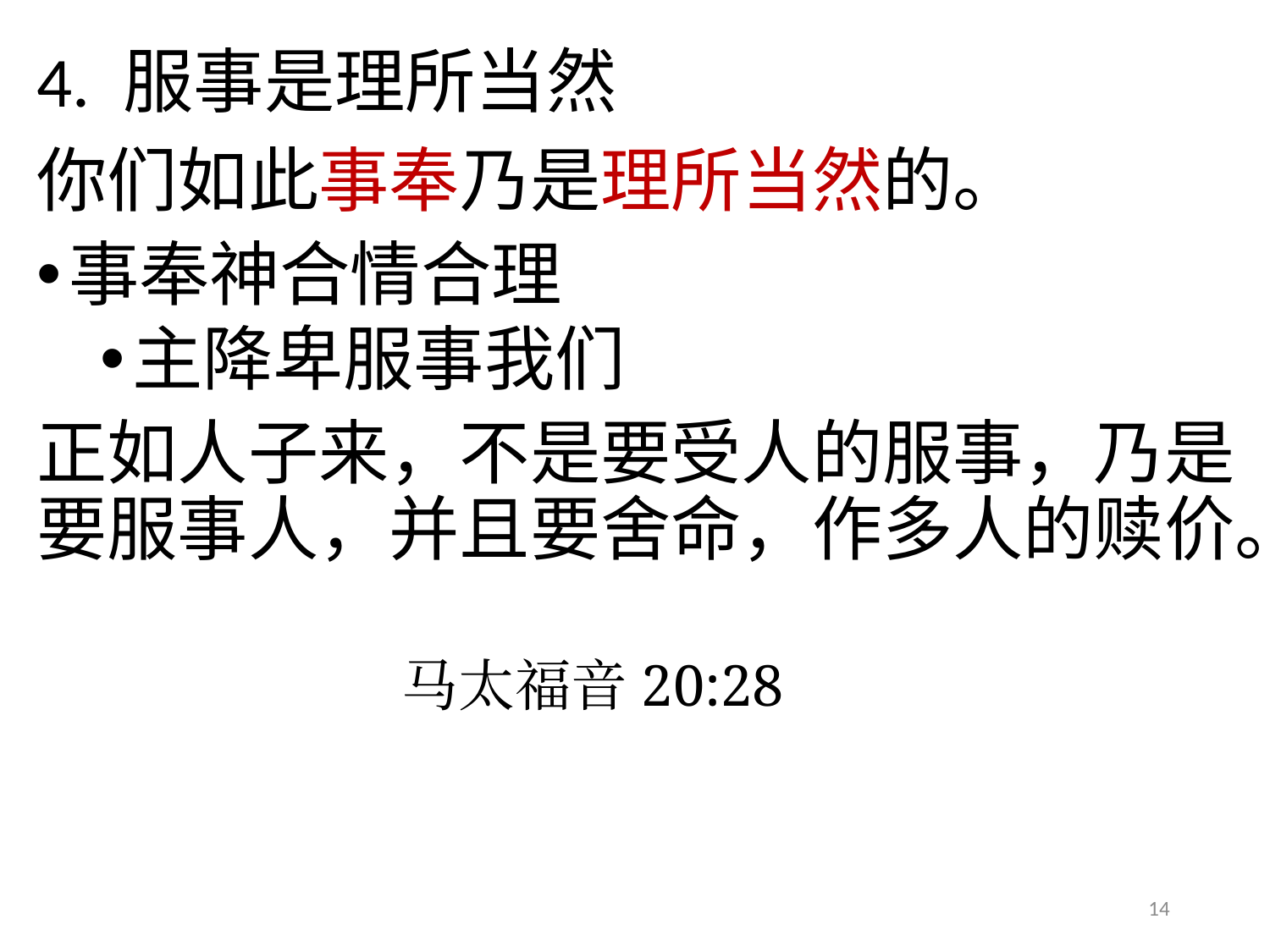

# 4. 服事是理所当然
你们如此事奉乃是理所当然的。
事奉神合情合理
主降卑服事我们
正如人子来，不是要受人的服事，乃是要服事人，并且要舍命，作多人的赎价。
                       马太福音20:28

14